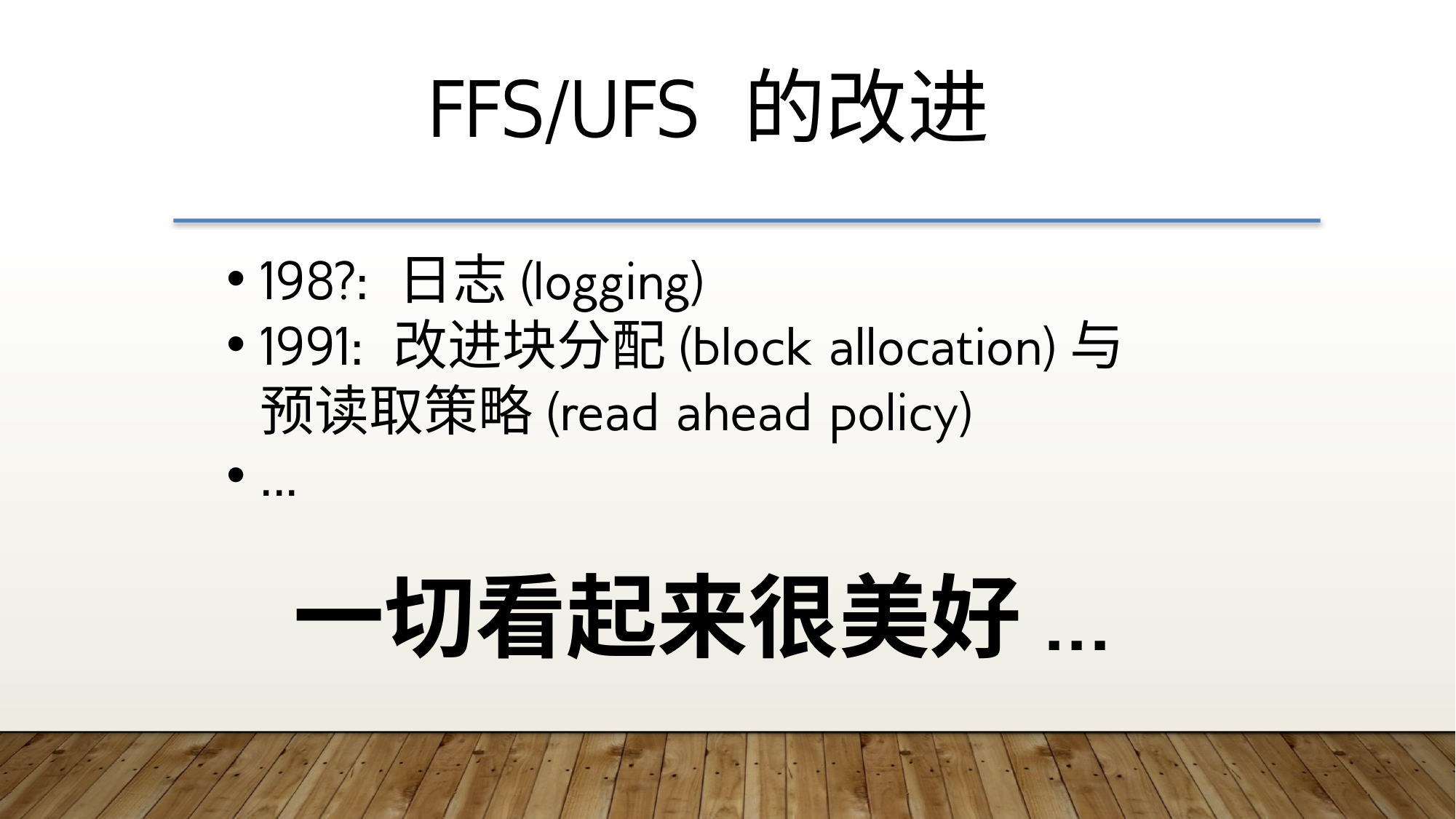

FFS/UFS 的改进
198?: 日志(logging)
1991: 改进块分配(block allocation)与     预读取策略(read ahead policy)
...
一切看起来很美好...